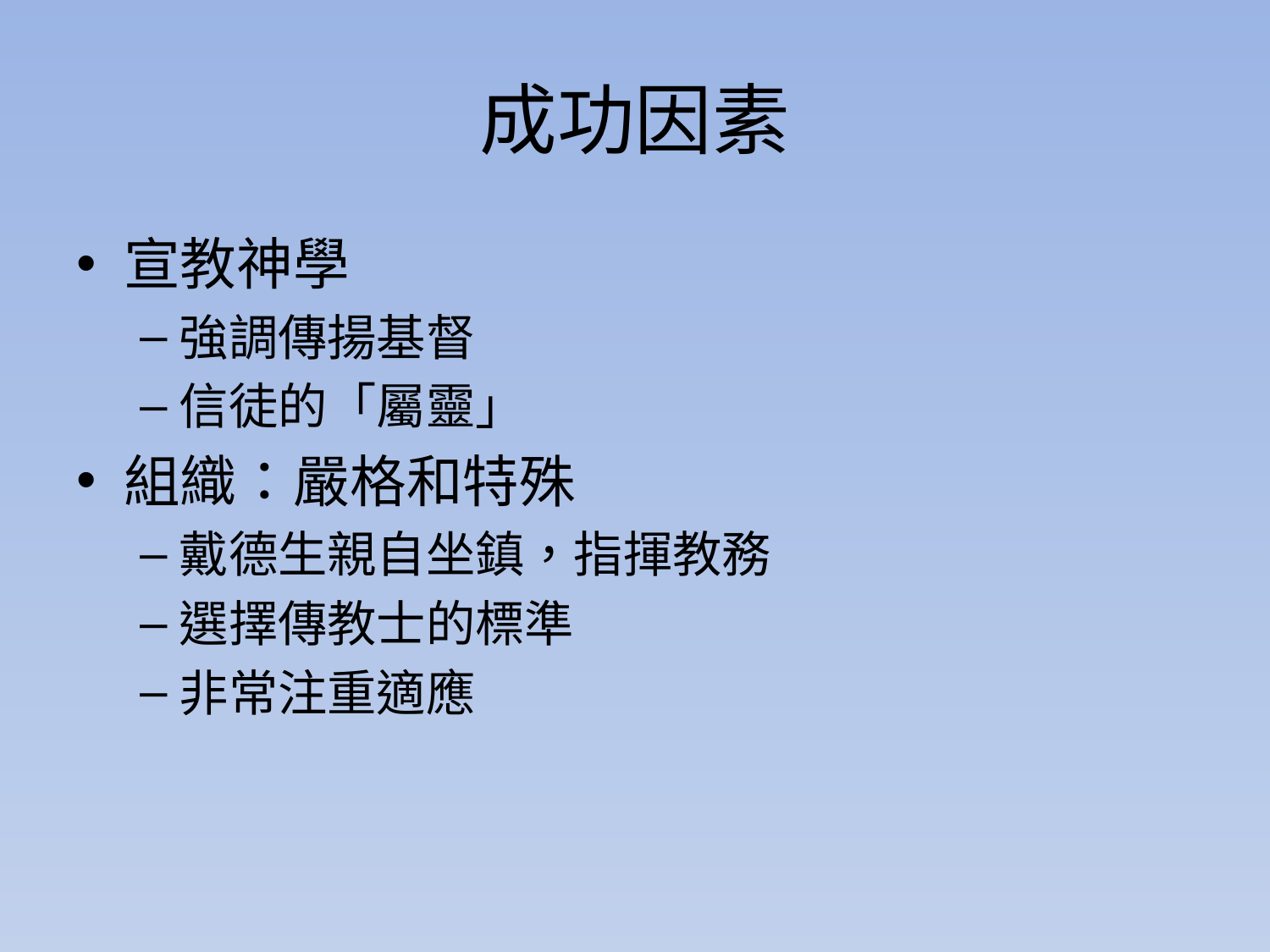

# 成功因素
宣教神學
強調傳揚基督
信徒的「屬靈」
組織：嚴格和特殊
戴德生親自坐鎮，指揮教務
選擇傳教士的標準
非常注重適應